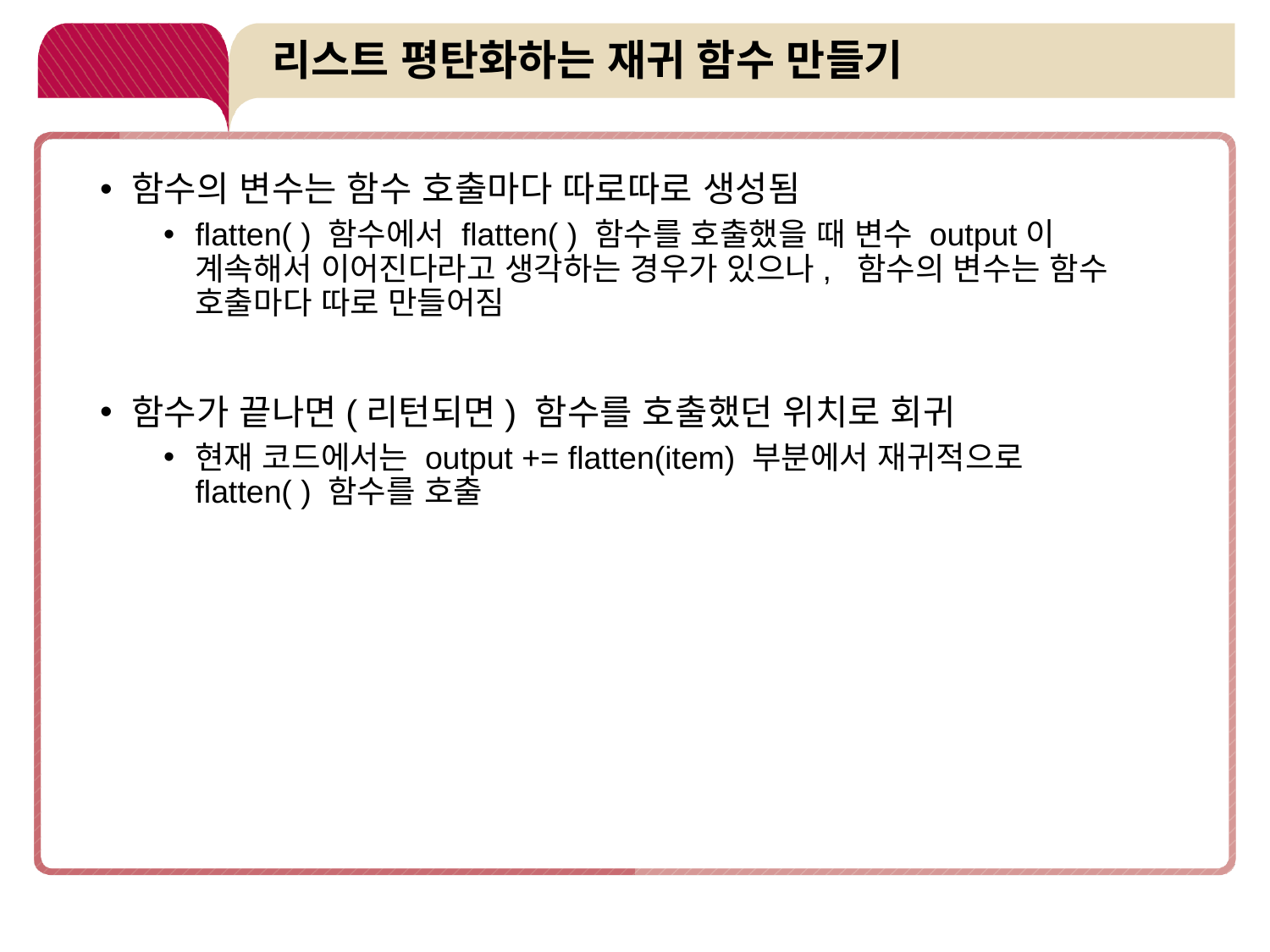

# 리스트 평탄화하는 재귀 함수 만들기
함수의 변수는 함수 호출마다 따로따로 생성됨
flatten( ) 함수에서 flatten( ) 함수를 호출했을 때 변수 output이 계속해서 이어진다라고 생각하는 경우가 있으나,  함수의 변수는 함수 호출마다 따로 만들어짐

함수가 끝나면(리턴되면) 함수를 호출했던 위치로 회귀
현재 코드에서는 output += flatten(item) 부분에서 재귀적으로
flatten( ) 함수를 호출